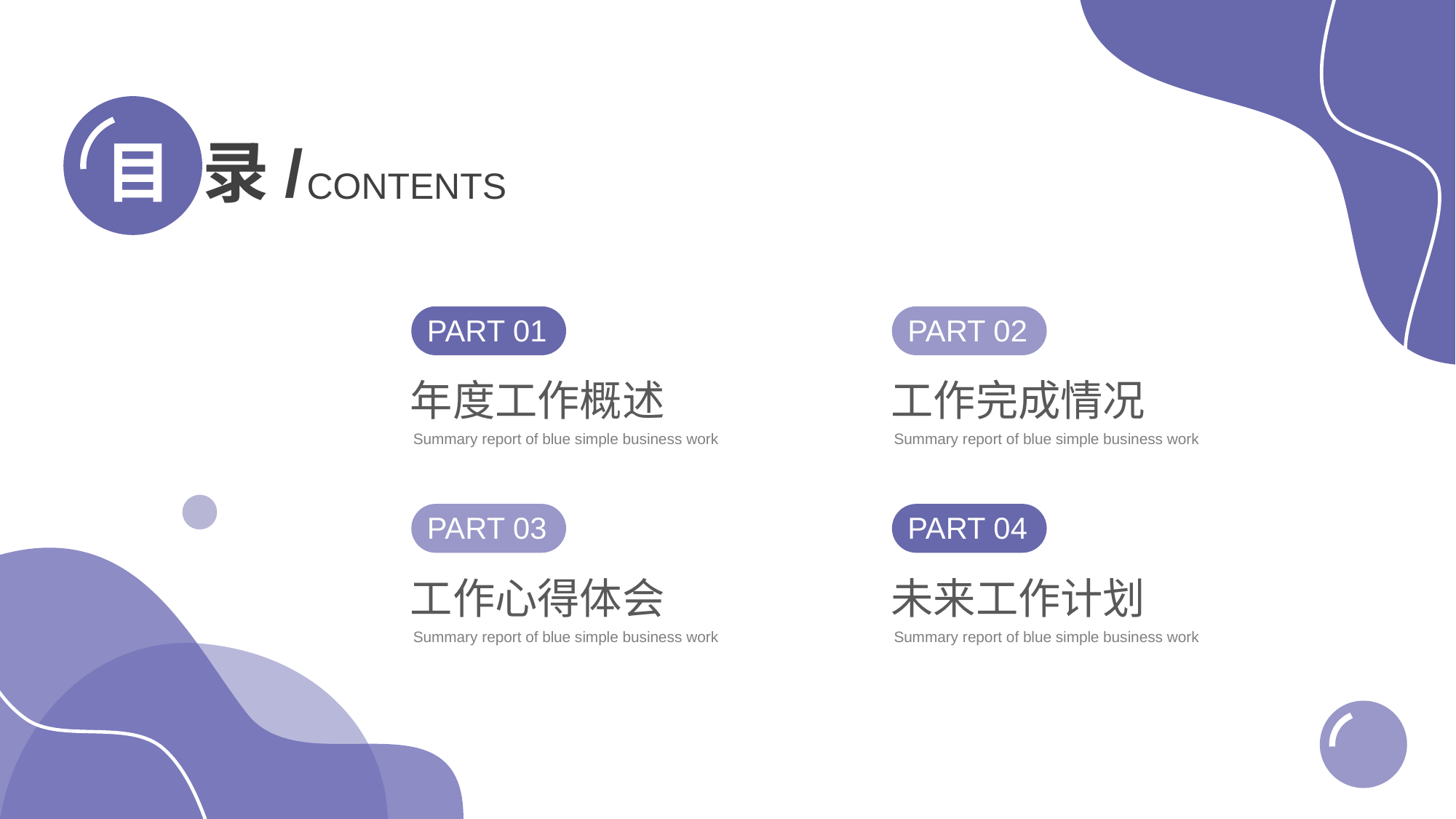

目  录/
CONTENTS
PART 01

年度工作概述
Summary report of blue simple business work
PART 02

工作完成情况
Summary report of blue simple business work

PART 03

工作心得体会
Summary report of blue simple business work
PART 04

未来工作计划
Summary report of blue simple business work